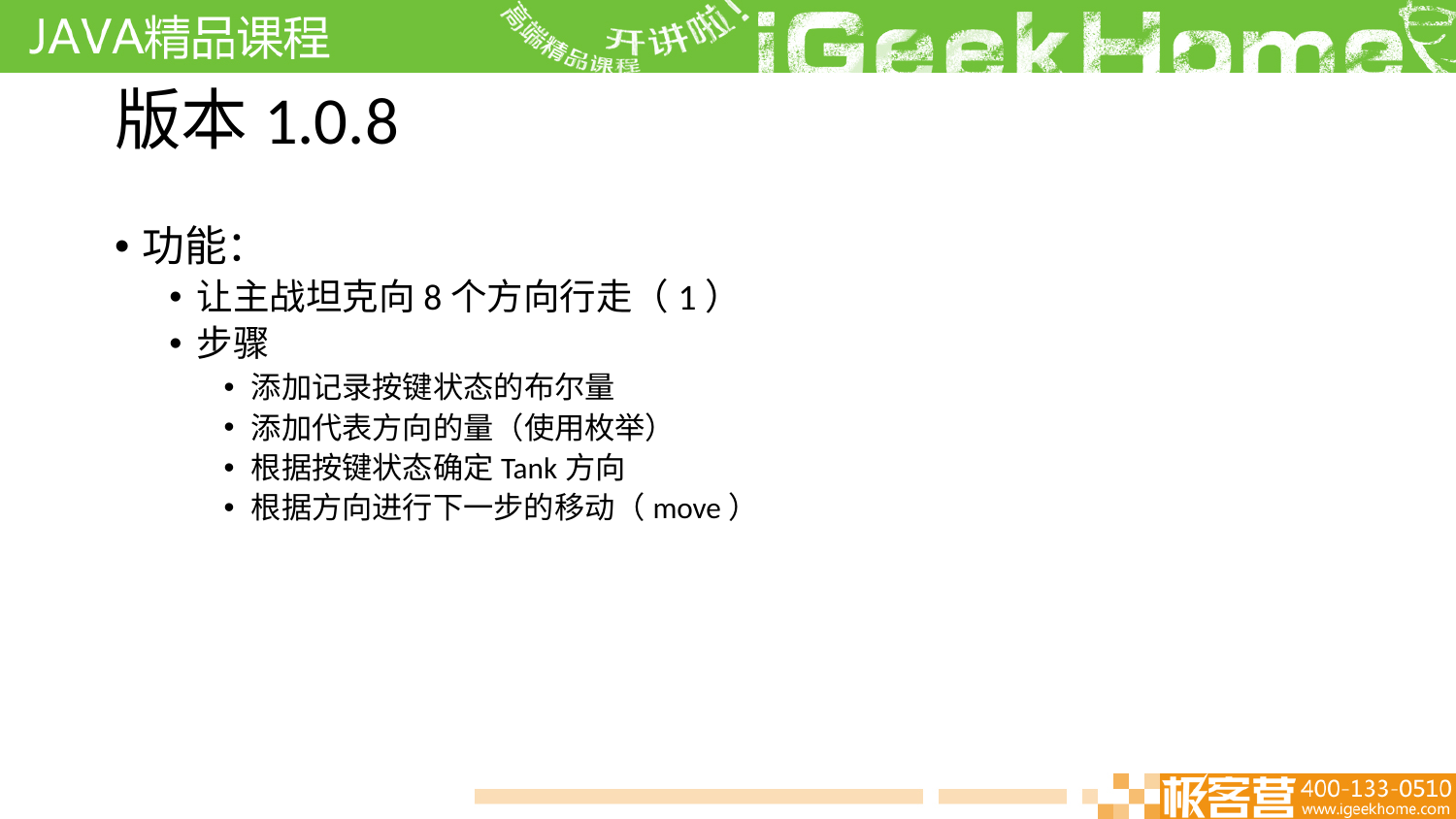

# 版本1.0.8
功能：
让主战坦克向8个方向行走（1）
步骤
添加记录按键状态的布尔量
添加代表方向的量（使用枚举）
根据按键状态确定Tank方向
根据方向进行下一步的移动（move）